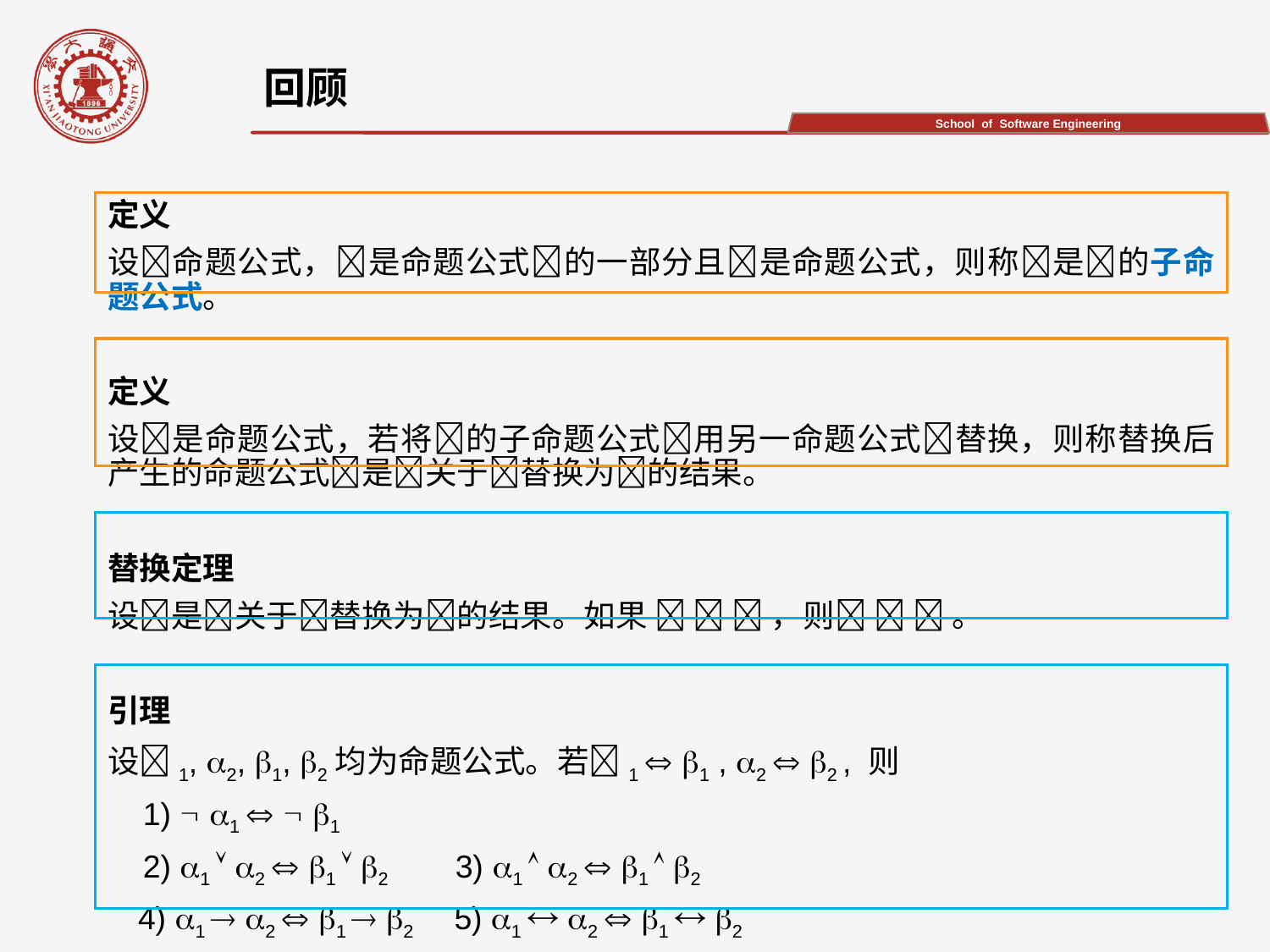

回顾
定义
设α命题公式，δ是命题公式α的一部分且δ是命题公式，则称δ是α的子命题公式。

定义
设α是命题公式，若将α的子命题公式δ用另一命题公式γ替换，则称替换后产生的命题公式β是α关于δ替换为γ的结果。

替换定理
设β是α关于δ替换为γ的结果。如果 δ ⇔ γ ，则α ⇔ β 。

引理
设α1, α2, β1, β2均为命题公式。若α1 ⇔ β1 , α2 ⇔ β2 , 则
    1) ¬ α1 ⇔ ¬ β1
    2) α1 ∨ α2 ⇔ β1 ∨ β2        3) α1 ∧ α2 ⇔ β1 ∧ β2
      4) α1 → α2 ⇔ β1 → β2     5) α1 ↔ α2 ⇔ β1 ↔ β2